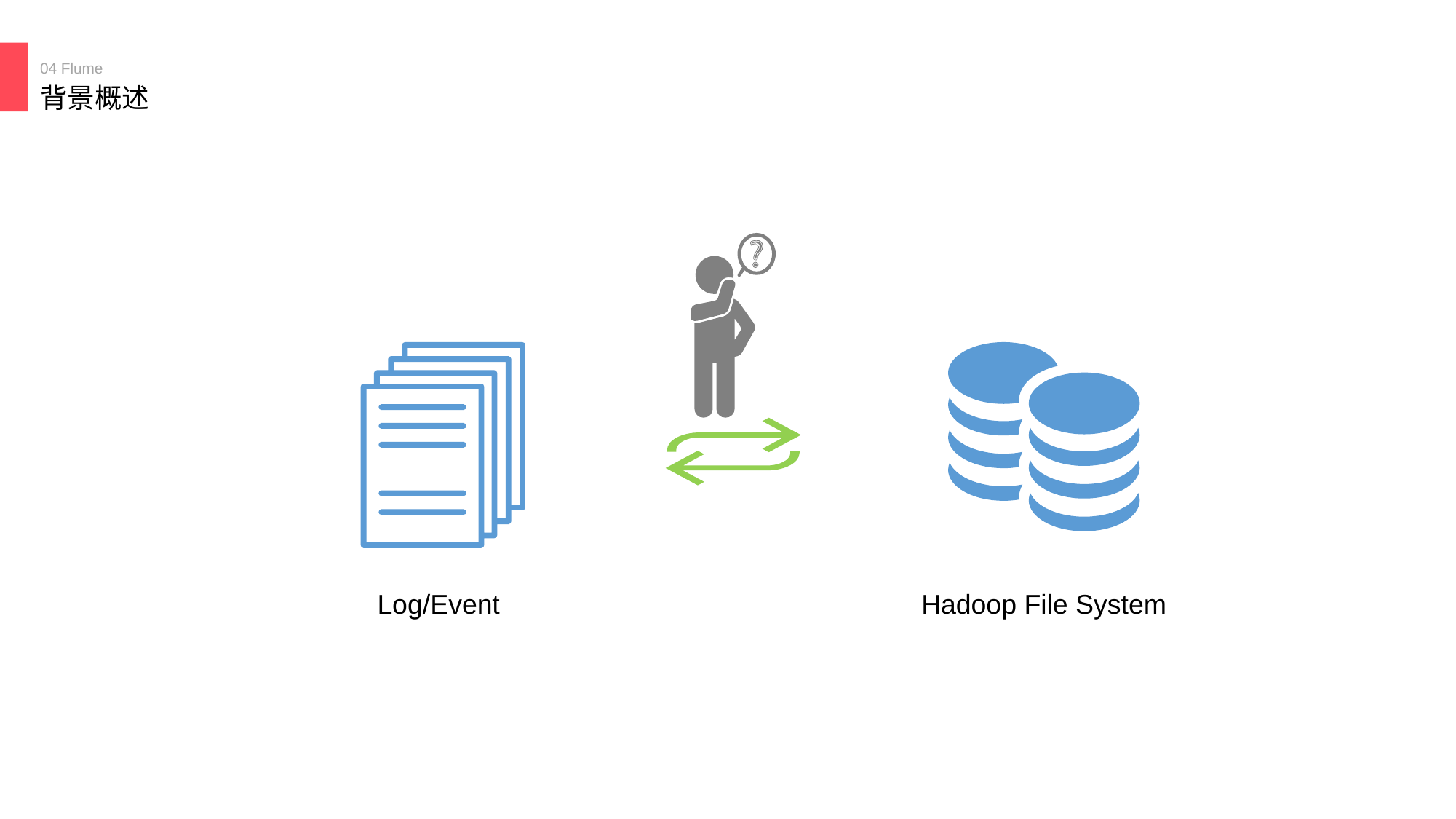

04 Flume
背景概述

Log/Event
Hadoop File System